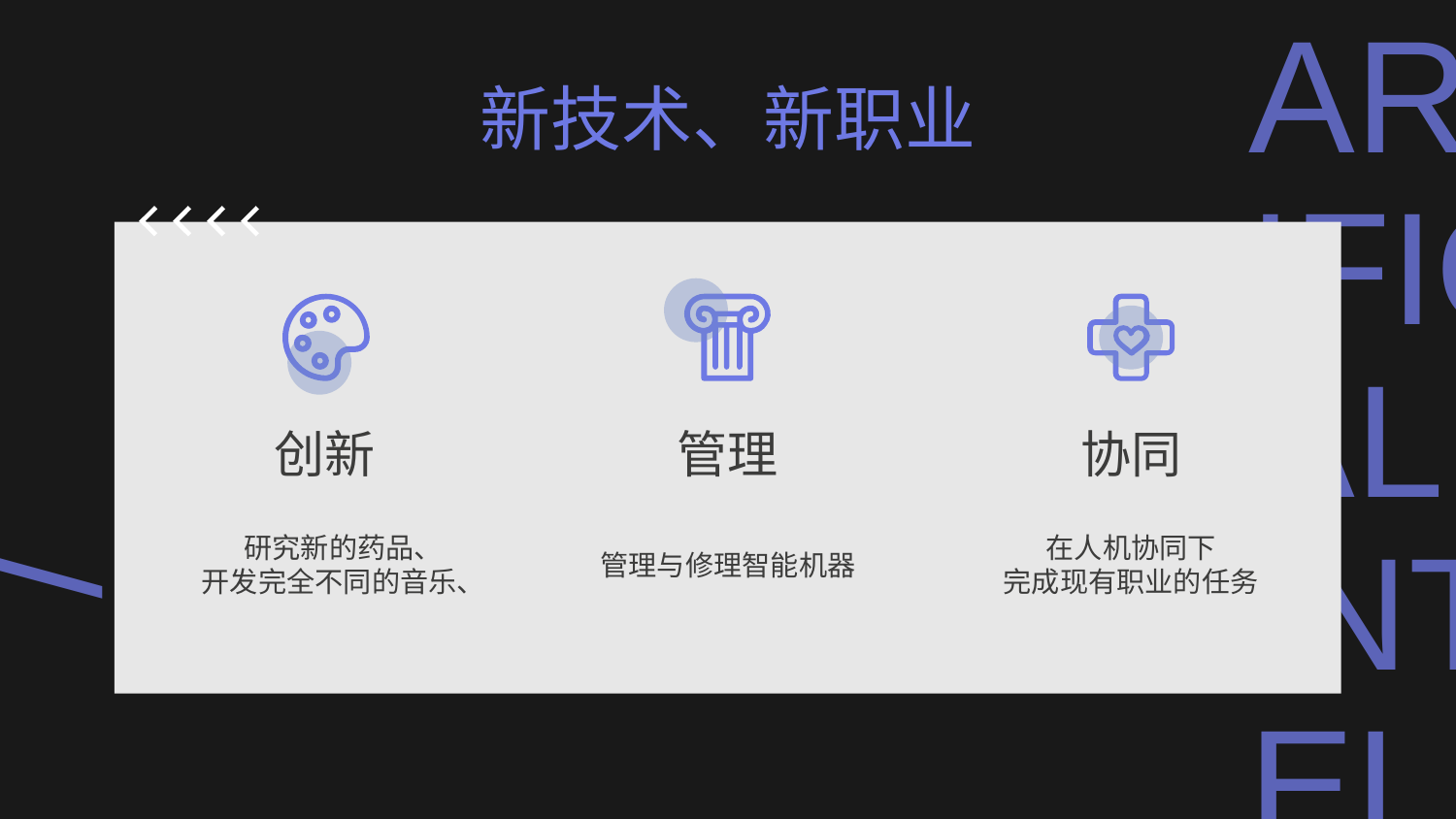

新技术、新职业

# 创新
管理
协同
研究新的药品、
开发完全不同的音乐、
管理与修理智能机器
在人机协同下
完成现有职业的任务